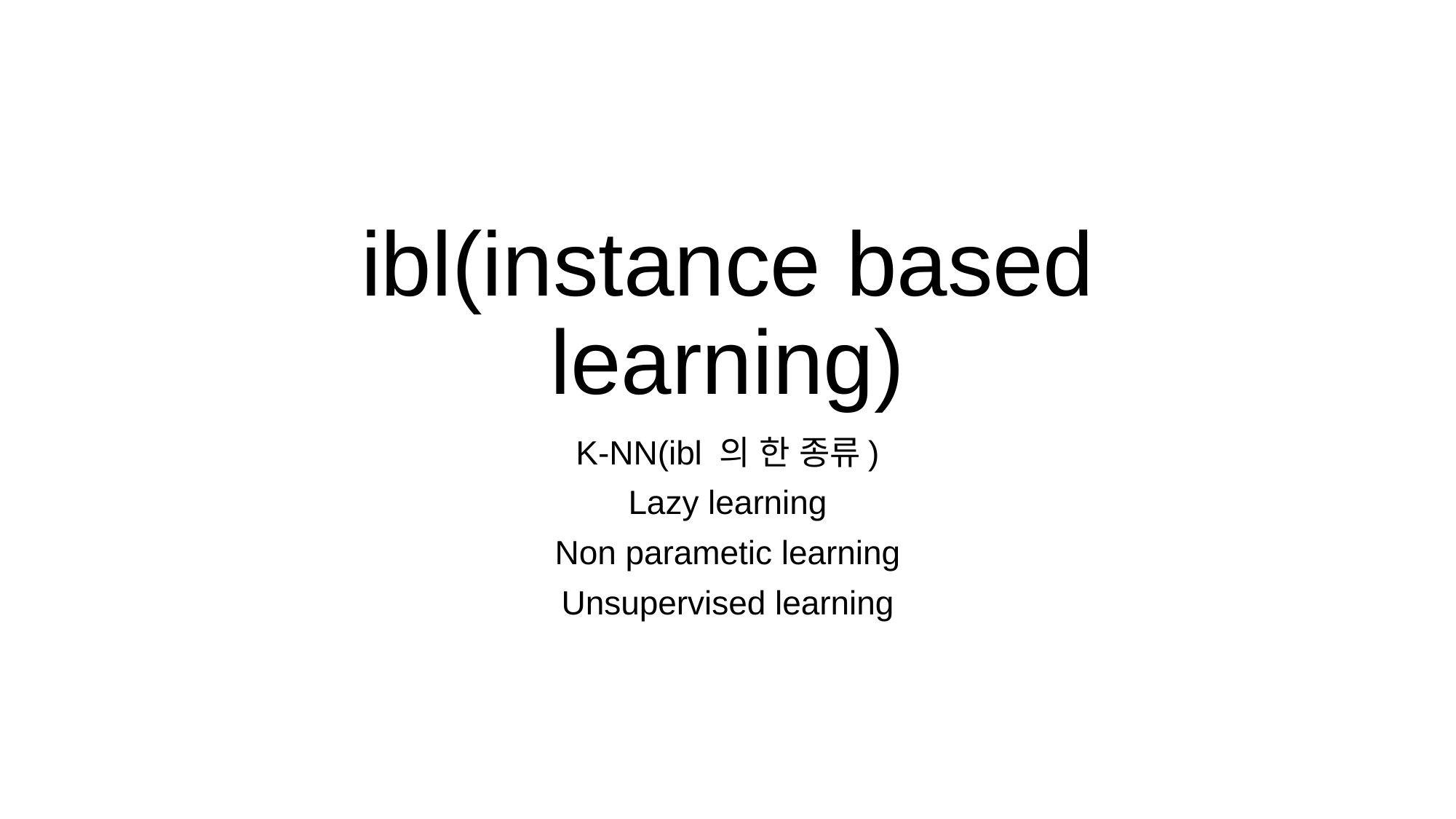

# ibl(instance based learning)
K-NN(ibl 의 한 종류)
Lazy learning
Non parametic learning
Unsupervised learning